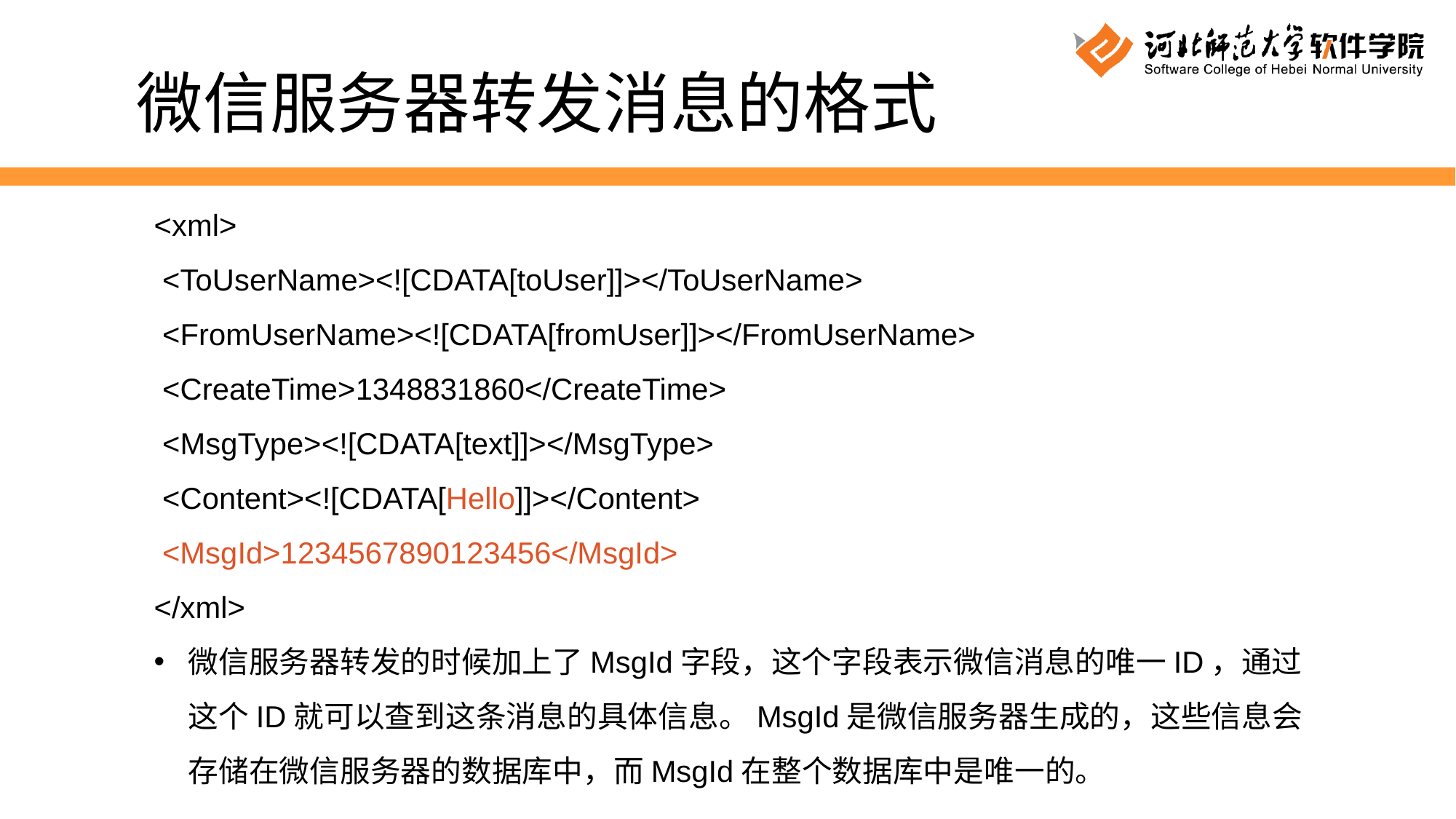

微信服务器转发消息的格式
<xml>
 <ToUserName><![CDATA[toUser]]></ToUserName>
 <FromUserName><![CDATA[fromUser]]></FromUserName>
 <CreateTime>1348831860</CreateTime>
 <MsgType><![CDATA[text]]></MsgType>
 <Content><![CDATA[Hello]]></Content>
 <MsgId>1234567890123456</MsgId>
</xml>
微信服务器转发的时候加上了MsgId字段，这个字段表示微信消息的唯一ID，通过这个ID就可以查到这条消息的具体信息。MsgId是微信服务器生成的，这些信息会存储在微信服务器的数据库中，而MsgId在整个数据库中是唯一的。